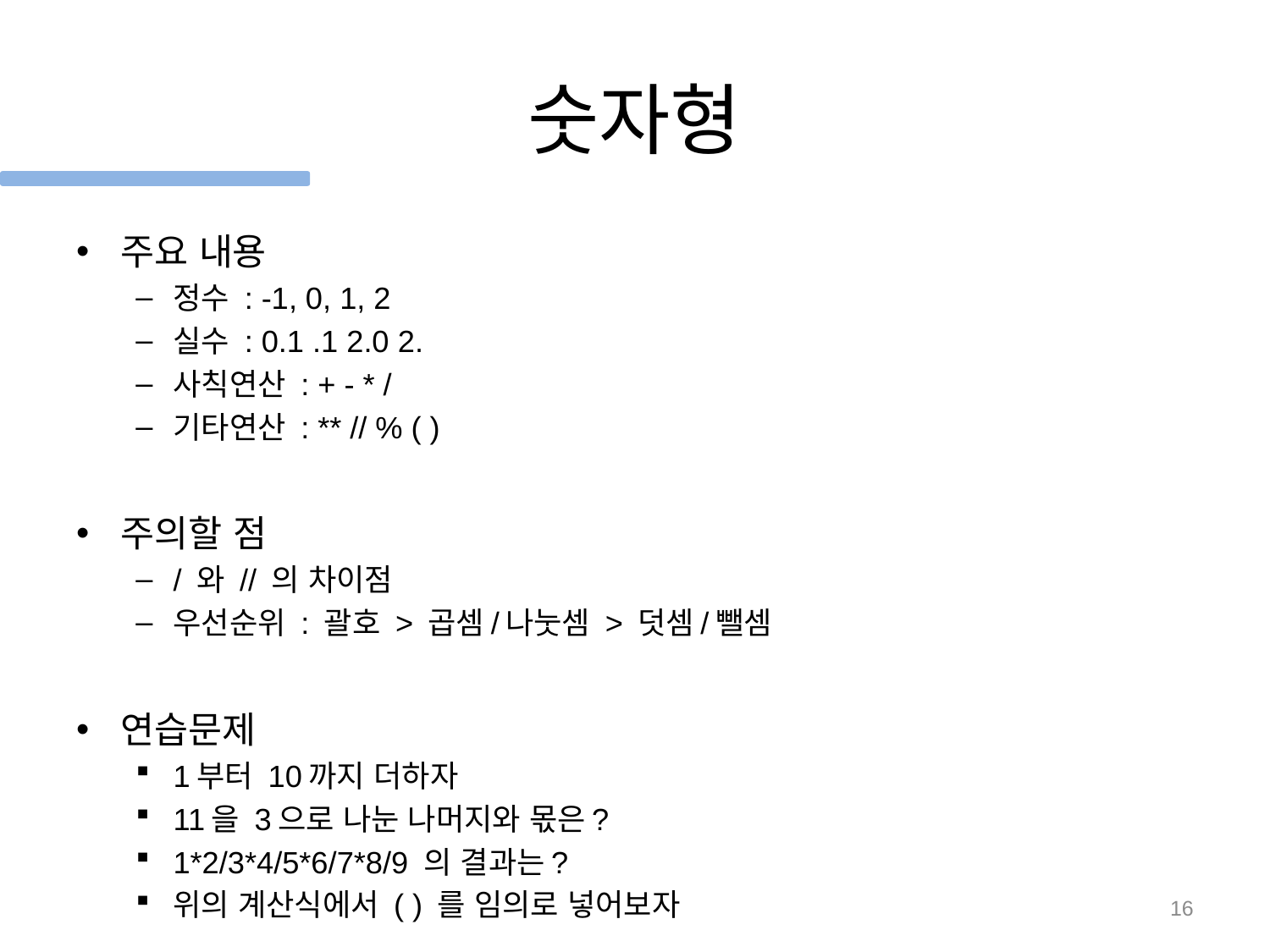

# 숫자형

주요 내용
정수 : -1, 0, 1, 2
실수 : 0.1 .1 2.0 2.
사칙연산 : + - * /
기타연산 : ** // % ( )

주의할 점
/ 와 // 의 차이점
우선순위 : 괄호 > 곱셈/나눗셈 > 덧셈/뺄셈

연습문제
1부터 10까지 더하자
11을 3으로 나눈 나머지와 몫은?
1*2/3*4/5*6/7*8/9 의 결과는?
위의 계산식에서 ( ) 를 임의로 넣어보자
16